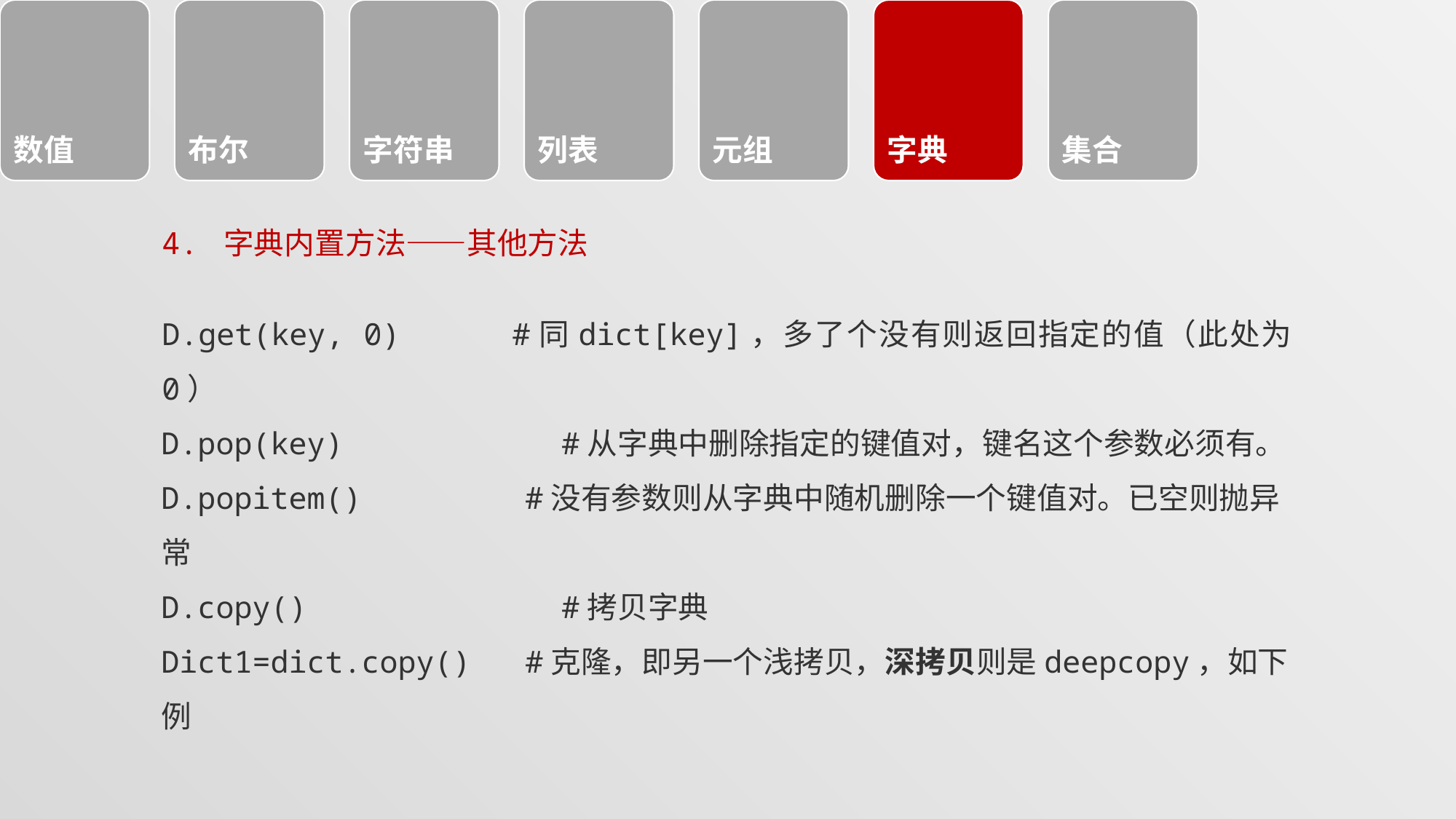

#
4. 字典内置方法——其他方法

D.get(key, 0)      #同dict[key]，多了个没有则返回指定的值（此处为0）
D.pop(key)            #从字典中删除指定的键值对，键名这个参数必须有。
D.popitem()         #没有参数则从字典中随机删除一个键值对。已空则抛异常
D.copy()              #拷贝字典
Dict1=dict.copy()   #克隆，即另一个浅拷贝，深拷贝则是deepcopy，如下例